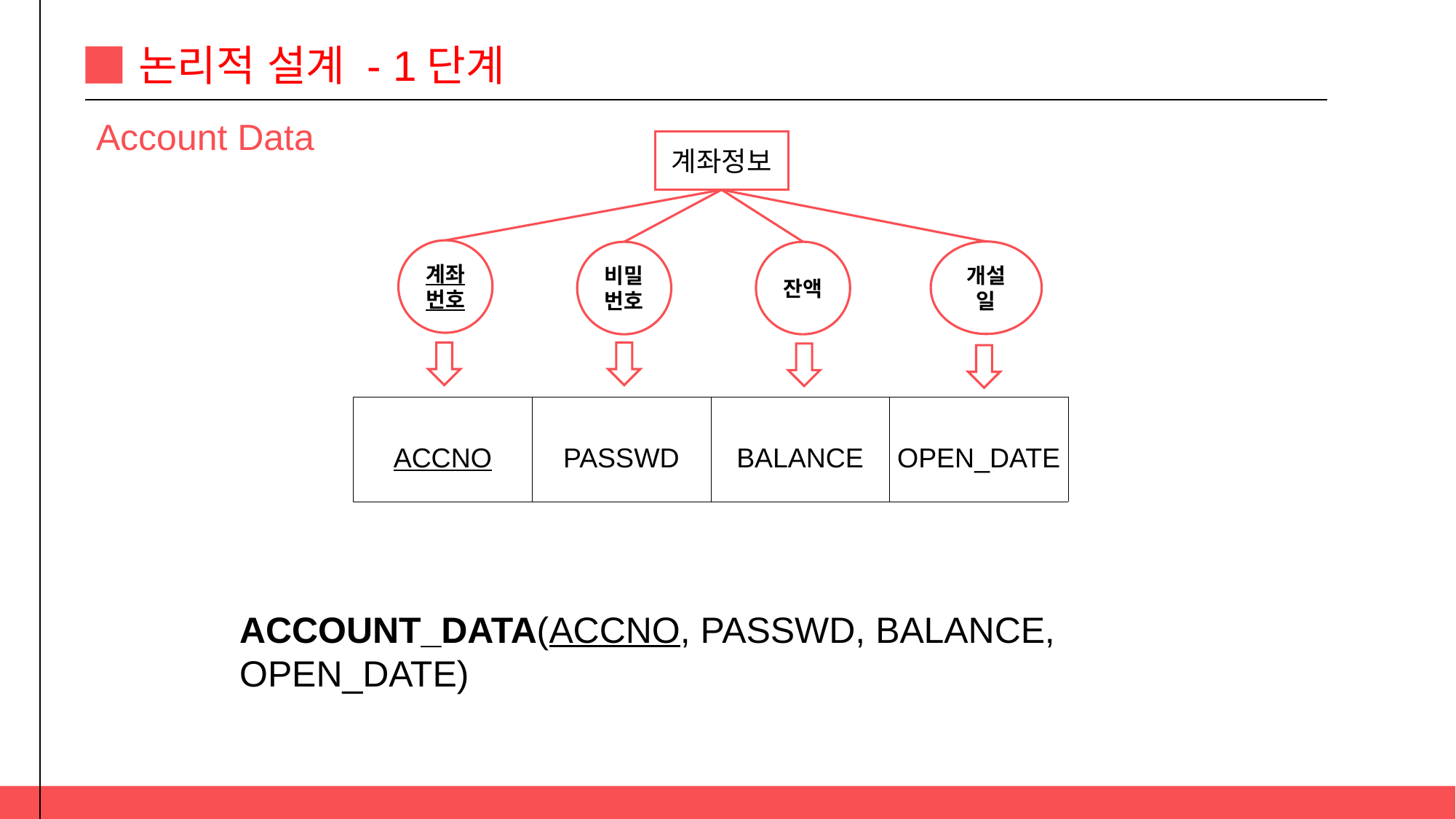

논리적 설계 - 1단계

Account Data

계좌정보
계좌번호
개설일
비밀번호
잔액

| ACCNO | PASSWD | BALANCE | OPEN\_DATE |
| --- | --- | --- | --- |
ACCOUNT_DATA(ACCNO, PASSWD, BALANCE, OPEN_DATE)